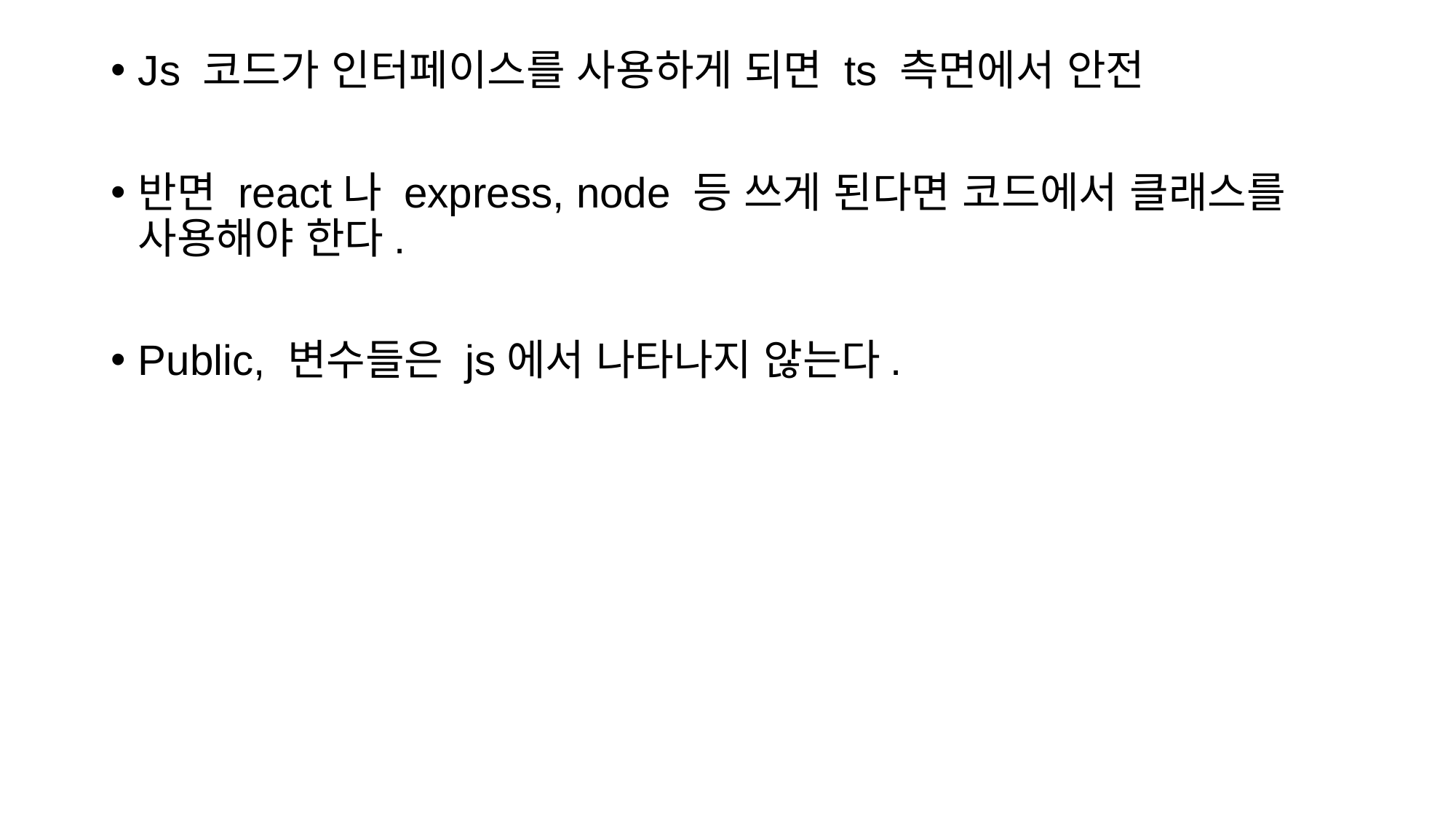

Js 코드가 인터페이스를 사용하게 되면 ts 측면에서 안전

반면 react나 express, node 등 쓰게 된다면 코드에서 클래스를 사용해야 한다.

Public, 변수들은 js에서 나타나지 않는다.